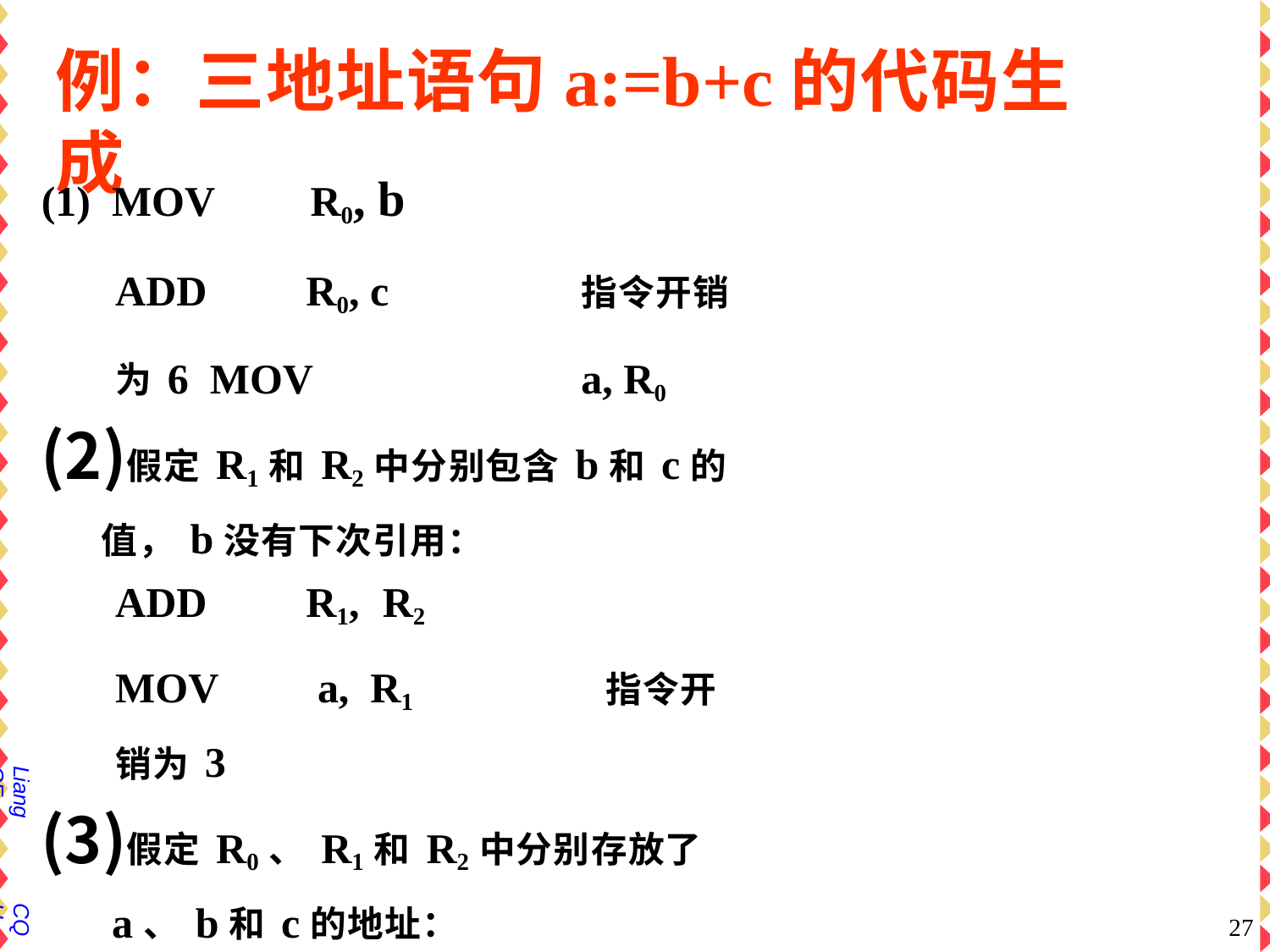

# 例：三地址语句a:=b+c的代码生成
MOV	R0, b
ADD	R0, c	指令开销为6  MOV		a, R0
假定R1和R2中分别包含b和c的值，b没有下次引用：
ADD	R1,	R2
MOV	a,	R1	指令开销为3
假定R0、R1和R2中分别存放了a、b和c的地址：
MOV	@R0,	@R1
ADD	@R0,	@R2	指令开销为2
Liang GE
CQU
27